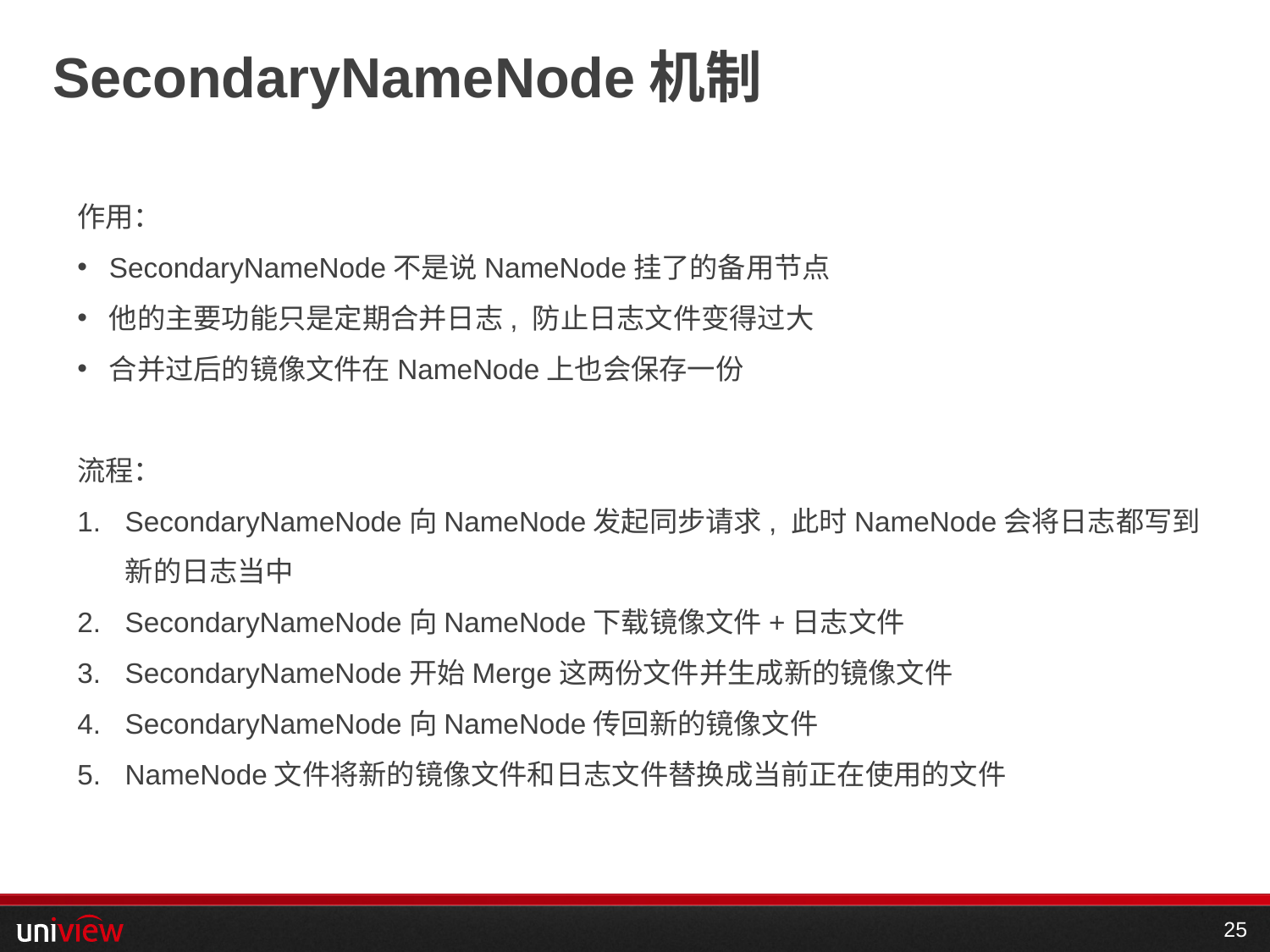

# SecondaryNameNode机制
作用：
SecondaryNameNode不是说NameNode挂了的备用节点
他的主要功能只是定期合并日志, 防止日志文件变得过大
合并过后的镜像文件在NameNode上也会保存一份

流程：
SecondaryNameNode向NameNode发起同步请求, 此时NameNode会将日志都写到新的日志当中
SecondaryNameNode向NameNode下载镜像文件+日志文件
SecondaryNameNode开始Merge这两份文件并生成新的镜像文件
SecondaryNameNode向NameNode传回新的镜像文件
NameNode文件将新的镜像文件和日志文件替换成当前正在使用的文件